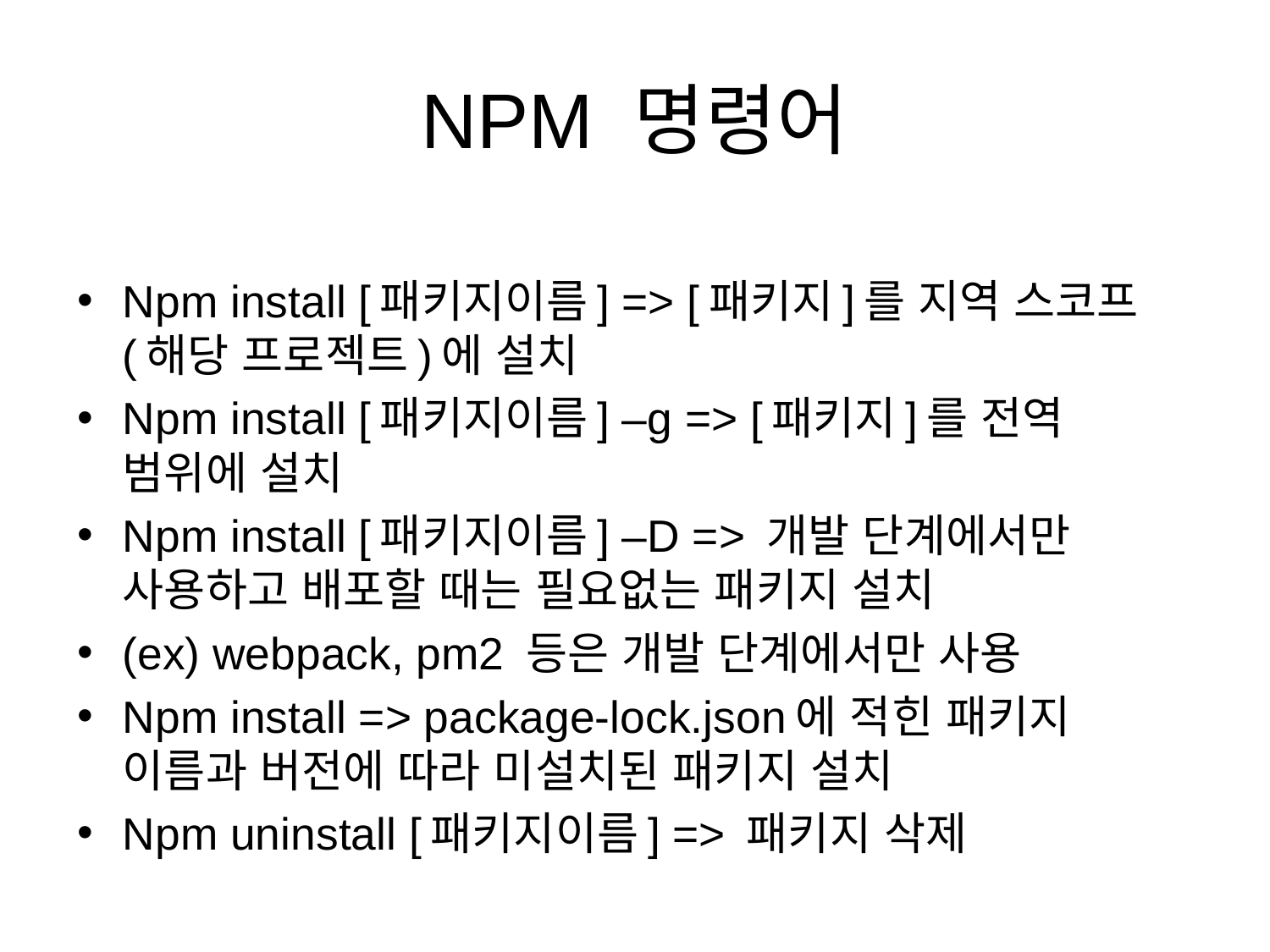

# NPM 명령어
Npm install [패키지이름] => [패키지]를 지역 스코프(해당 프로젝트)에 설치
Npm install [패키지이름] –g => [패키지]를 전역 범위에 설치
Npm install [패키지이름] –D => 개발 단계에서만 사용하고 배포할 때는 필요없는 패키지 설치
(ex) webpack, pm2 등은 개발 단계에서만 사용
Npm install => package-lock.json에 적힌 패키지 이름과 버전에 따라 미설치된 패키지 설치
Npm uninstall [패키지이름] => 패키지 삭제